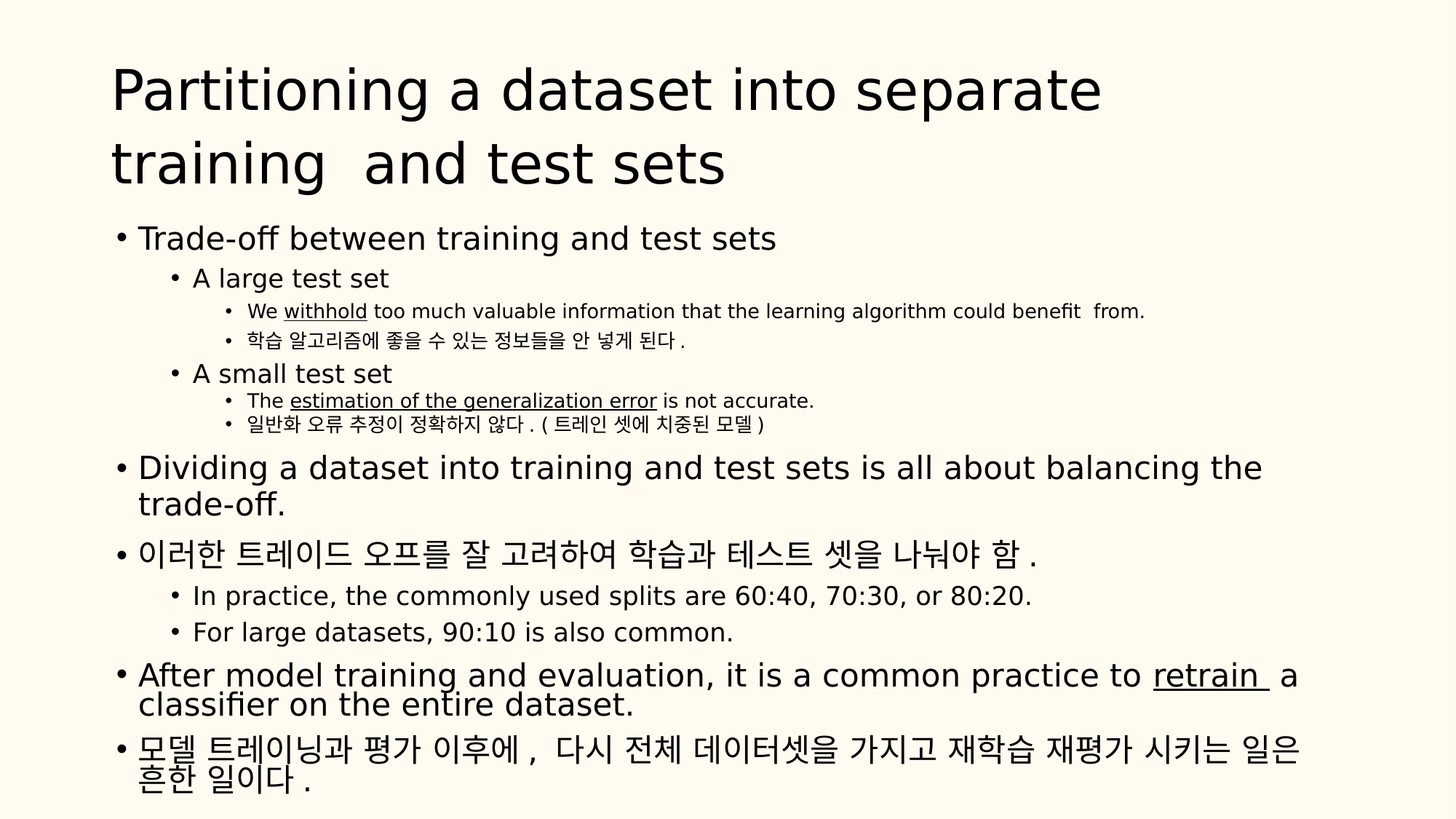

# Partitioning a dataset into separate training  and test sets
Trade-off between training and test sets
A large test set
We withhold too much valuable information that the learning algorithm could benefit  from.
학습 알고리즘에 좋을 수 있는 정보들을 안 넣게 된다.
A small test set
The estimation of the generalization error is not accurate.
일반화 오류 추정이 정확하지 않다. (트레인 셋에 치중된 모델)
Dividing a dataset into training and test sets is all about balancing the  trade-off.
이러한 트레이드 오프를 잘 고려하여 학습과 테스트 셋을 나눠야 함.
In practice, the commonly used splits are 60:40, 70:30, or 80:20.
For large datasets, 90:10 is also common.
After model training and evaluation, it is a common practice to retrain  a classifier on the entire dataset.
모델 트레이닝과 평가 이후에, 다시 전체 데이터셋을 가지고 재학습 재평가 시키는 일은 흔한 일이다.